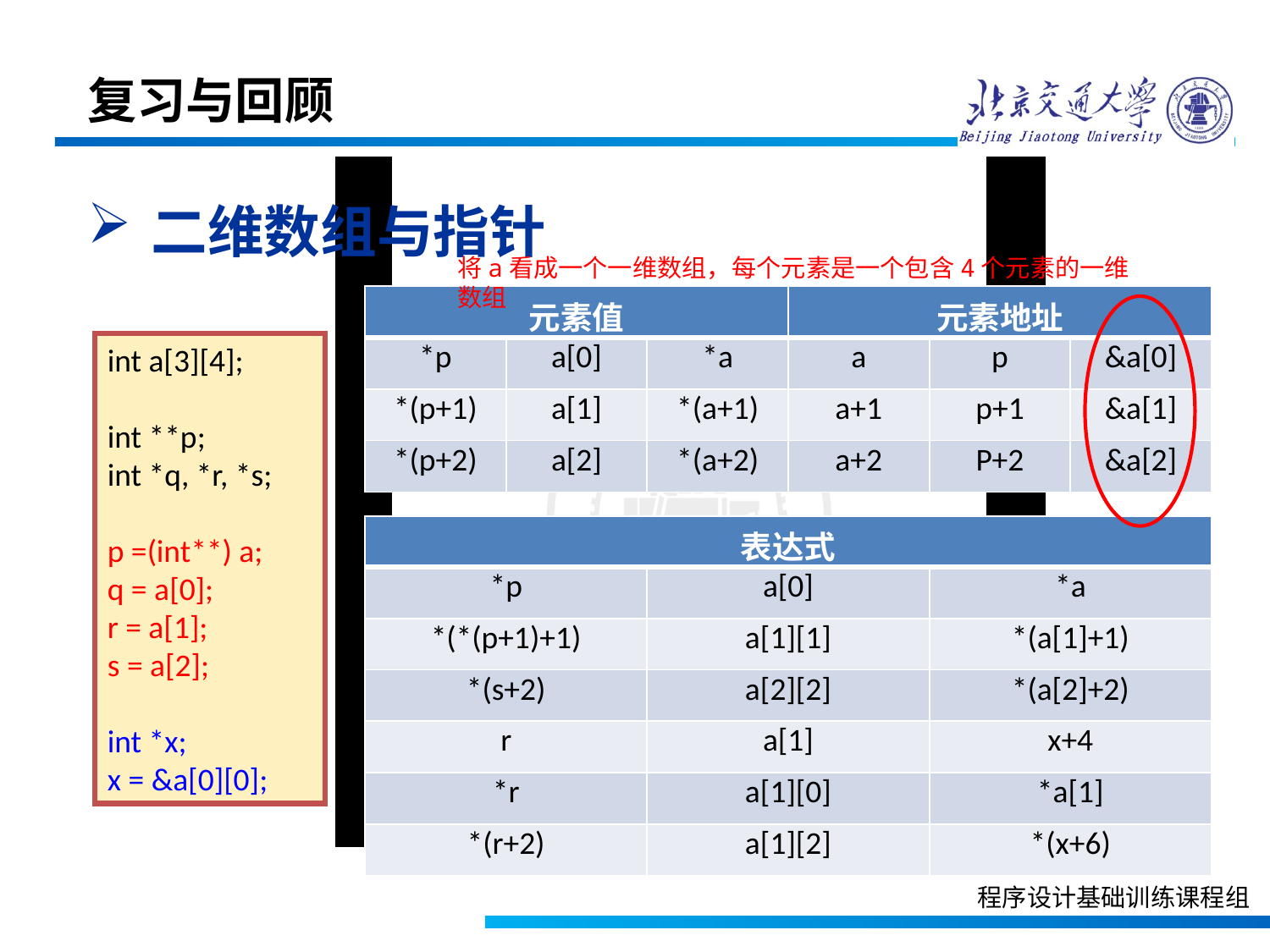

复习与回顾
二维数组与指针
将a看成一个一维数组，每个元素是一个包含4个元素的一维数组
| 元素值 |  |  | 元素地址 |  |  |
| --- | --- | --- | --- | --- | --- |
| \*p | a[0] | \*a | a | p | &a[0] |
| \*(p+1) | a[1] | \*(a+1) | a+1 | p+1 | &a[1] |
| \*(p+2) | a[2] | \*(a+2) | a+2 | P+2 | &a[2] |

int a[3][4];

int **p;
int *q, *r, *s;

p =(int**) a;
q = a[0];
r = a[1];
s = a[2];

int *x;
x = &a[0][0];
| 表达式 |  |  |
| --- | --- | --- |
| \*p | a[0] | \*a |
| \*(\*(p+1)+1) | a[1][1] | \*(a[1]+1) |
| \*(s+2) | a[2][2] | \*(a[2]+2) |
| r | a[1] | x+4 |
| \*r | a[1][0] | \*a[1] |
| \*(r+2) | a[1][2] | \*(x+6) |
程序设计基础训练课程组